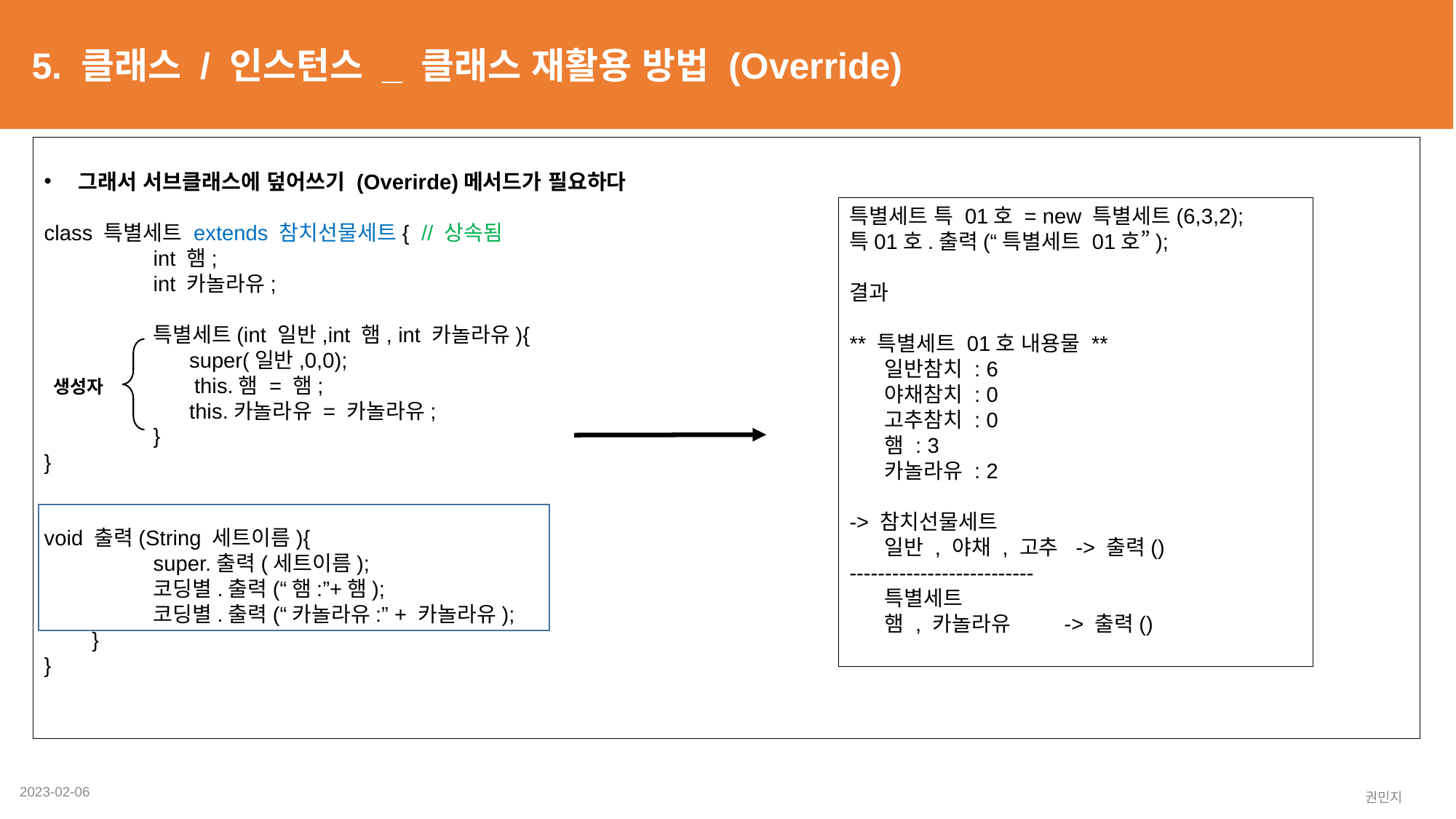

5. 클래스 / 인스턴스 _ 클래스 재활용 방법 (Override)

그래서 서브클래스에 덮어쓰기 (Overirde)메서드가 필요하다

class 특별세트 extends 참치선물세트{  // 상속됨
	int 햄;
	int 카놀라유;

	특별세트(int 일반,int 햄, int 카놀라유){
	      super(일반,0,0);
 생성자	      this.햄 = 햄;
	      this.카놀라유 = 카놀라유;
	}
}

void 출력(String 세트이름){
	super.출력(세트이름);
	코딩별.출력(“햄:”+햄);
	코딩별.출력(“카놀라유:” + 카놀라유);
        }
}

특별세트 특 01호 = new 특별세트(6,3,2);
특01호.출력(“특별세트 01호”);

결과

** 특별세트 01호 내용물 **
     일반참치 : 6
     야채참치 : 0
     고추참치 : 0
     햄 : 3
     카놀라유 : 2

-> 참치선물세트
     일반 , 야채 , 고추  -> 출력()
--------------------------
     특별세트
     햄 , 카놀라유        -> 출력()

2023-02-06
권민지